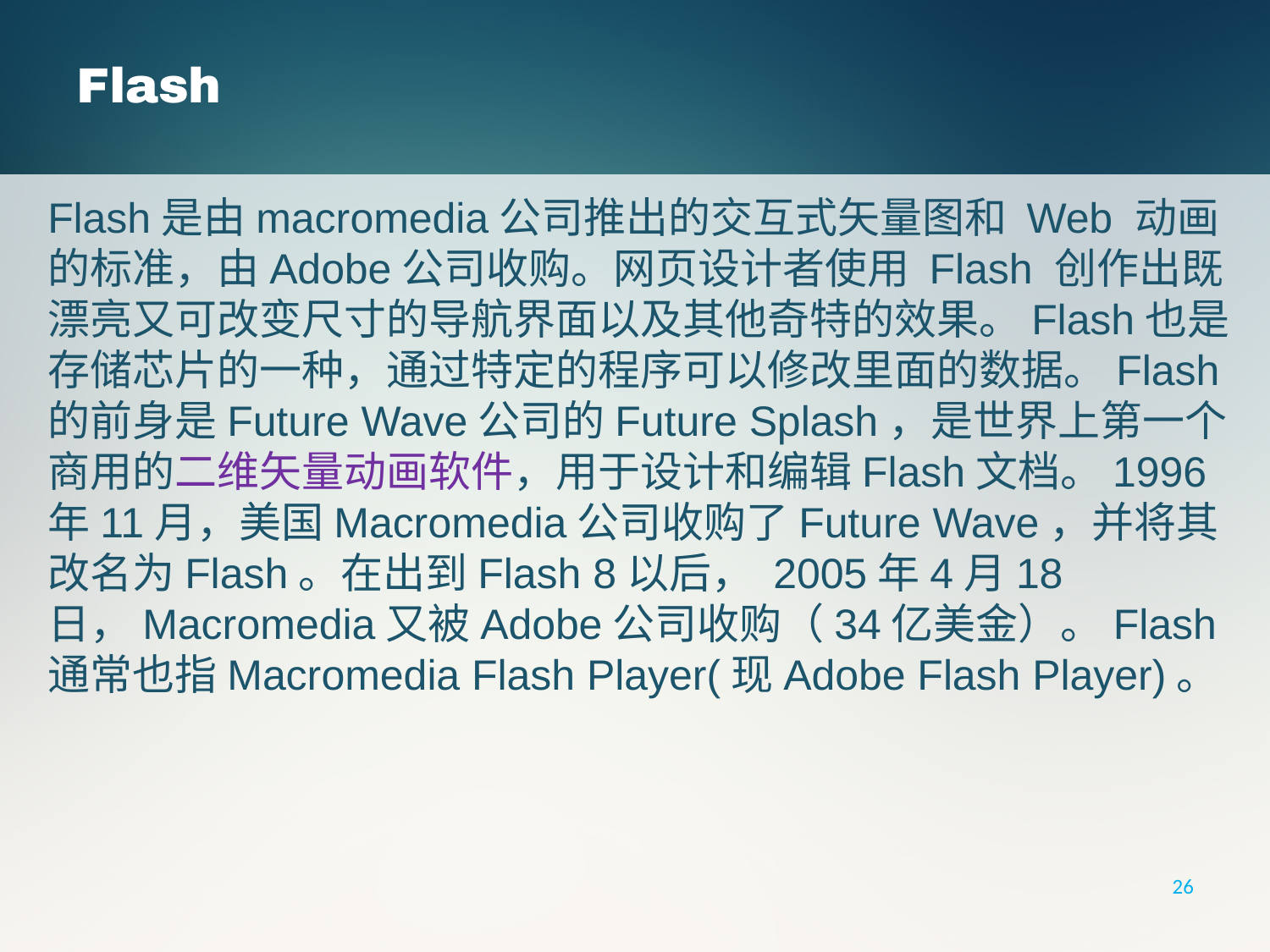

# Flash
Flash是由macromedia公司推出的交互式矢量图和 Web 动画的标准，由Adobe公司收购。网页设计者使用 Flash 创作出既漂亮又可改变尺寸的导航界面以及其他奇特的效果。Flash也是存储芯片的一种，通过特定的程序可以修改里面的数据。Flash的前身是Future Wave公司的Future Splash，是世界上第一个商用的二维矢量动画软件，用于设计和编辑Flash文档。1996年11月，美国Macromedia公司收购了Future Wave，并将其改名为Flash。在出到Flash 8以后， 2005年4月18日，Macromedia又被Adobe公司收购（34亿美金）。Flash通常也指Macromedia Flash Player(现Adobe Flash Player)。
26